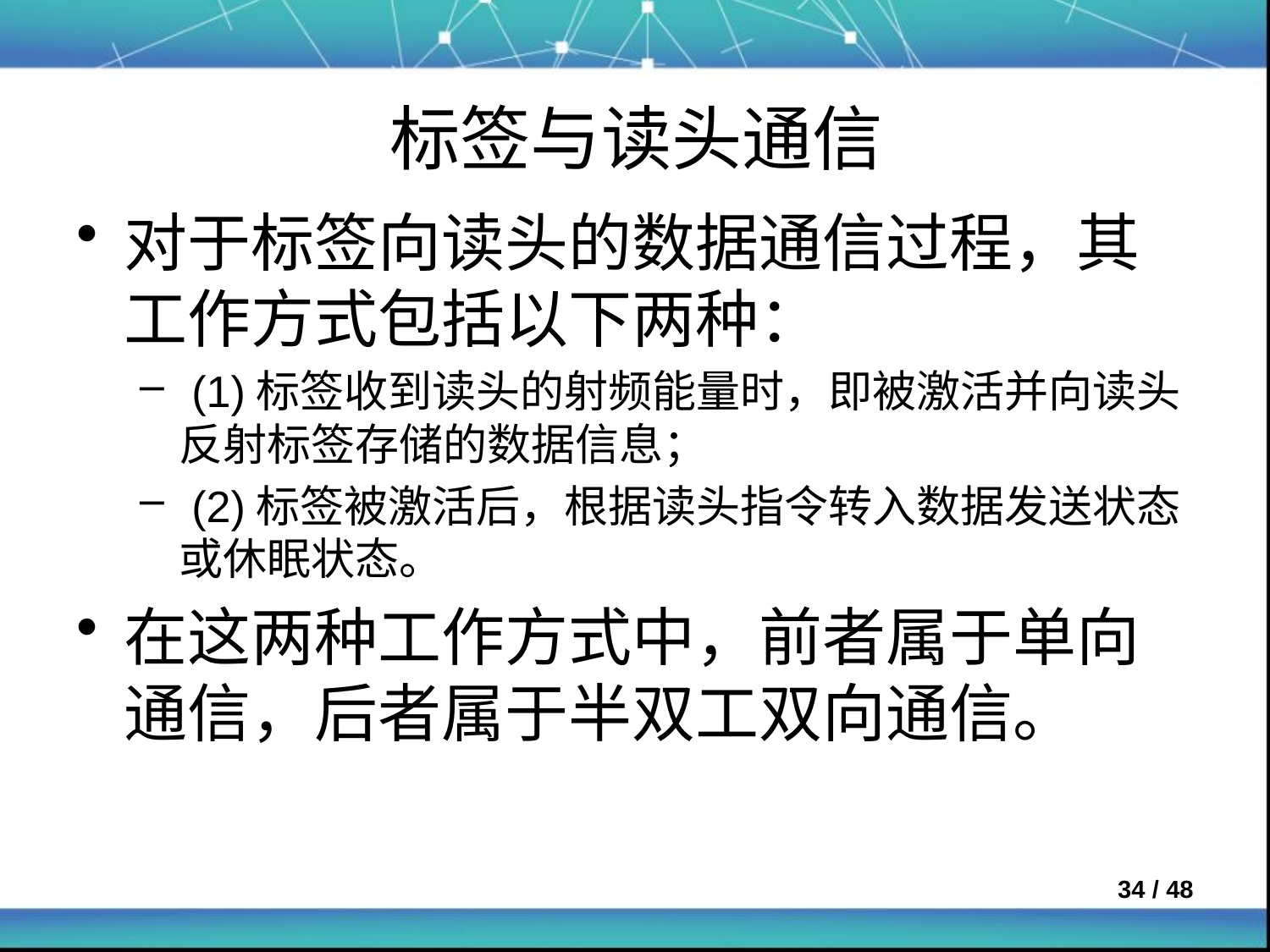

# 标签与读头通信
对于标签向读头的数据通信过程，其工作方式包括以下两种：
 (1)标签收到读头的射频能量时，即被激活并向读头反射标签存储的数据信息；
 (2)标签被激活后，根据读头指令转入数据发送状态或休眠状态。
在这两种工作方式中，前者属于单向通信，后者属于半双工双向通信。
34 / 48